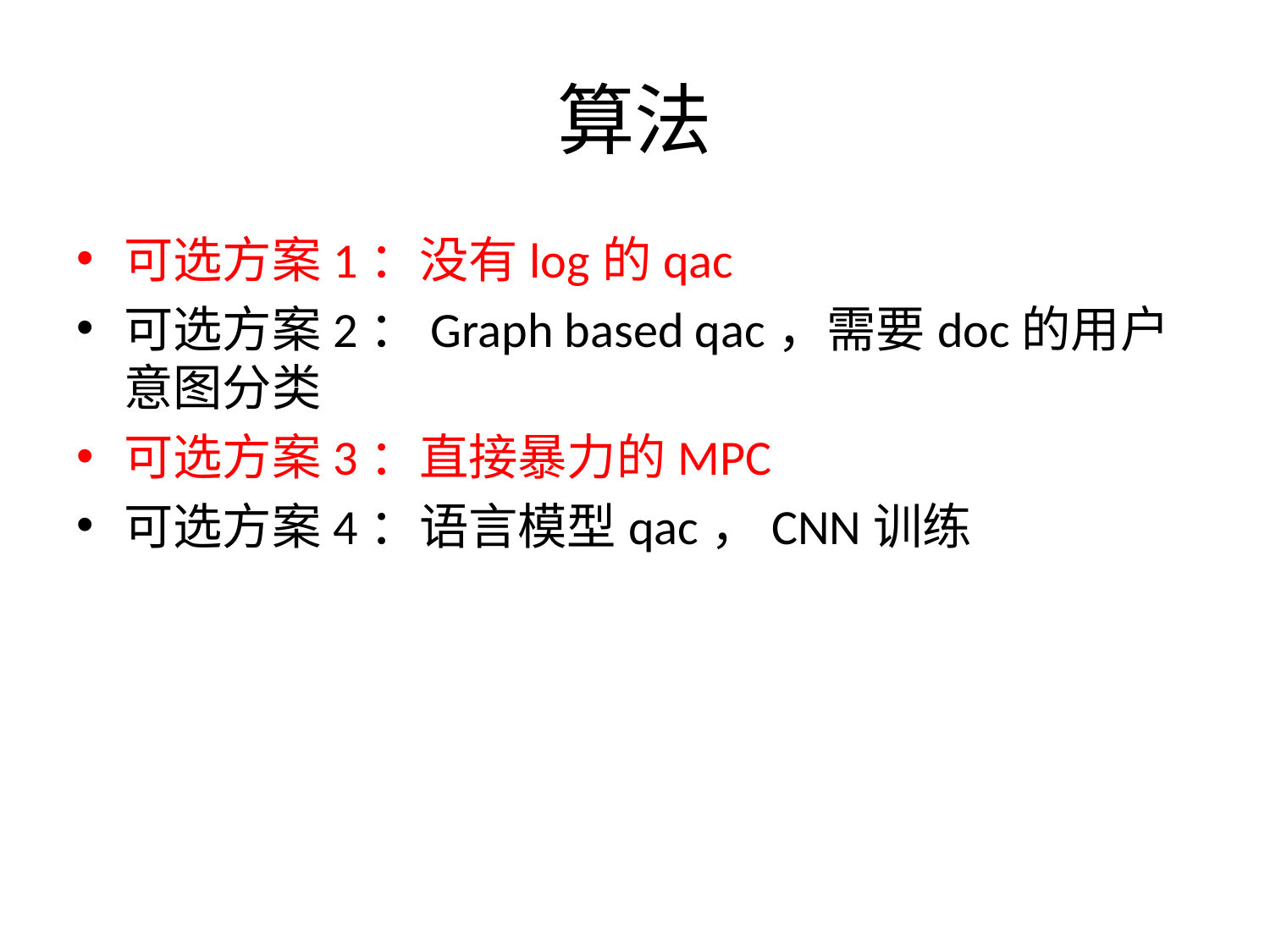

# 算法
可选方案1：没有log的qac
可选方案2：Graph based qac，需要doc的用户意图分类
可选方案3：直接暴力的MPC
可选方案4：语言模型qac，CNN训练